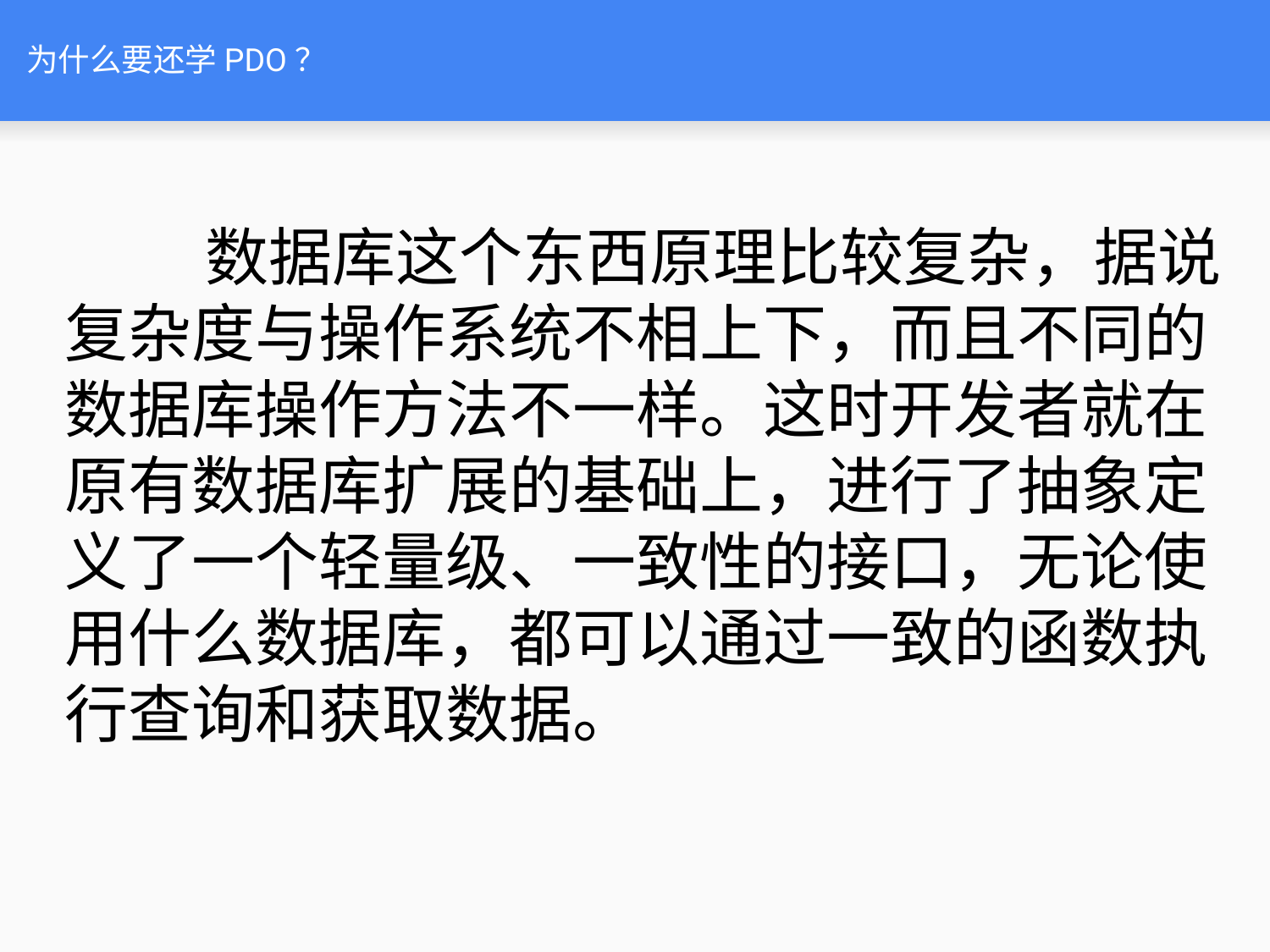

# 为什么要还学PDO？

               数据库这个东西原理比较复杂，据说复杂度与操作系统不相上下，而且不同的数据库操作方法不一样。这时开发者就在原有数据库扩展的基础上，进行了抽象定义了一个轻量级、一致性的接口，无论使用什么数据库，都可以通过一致的函数执行查询和获取数据。